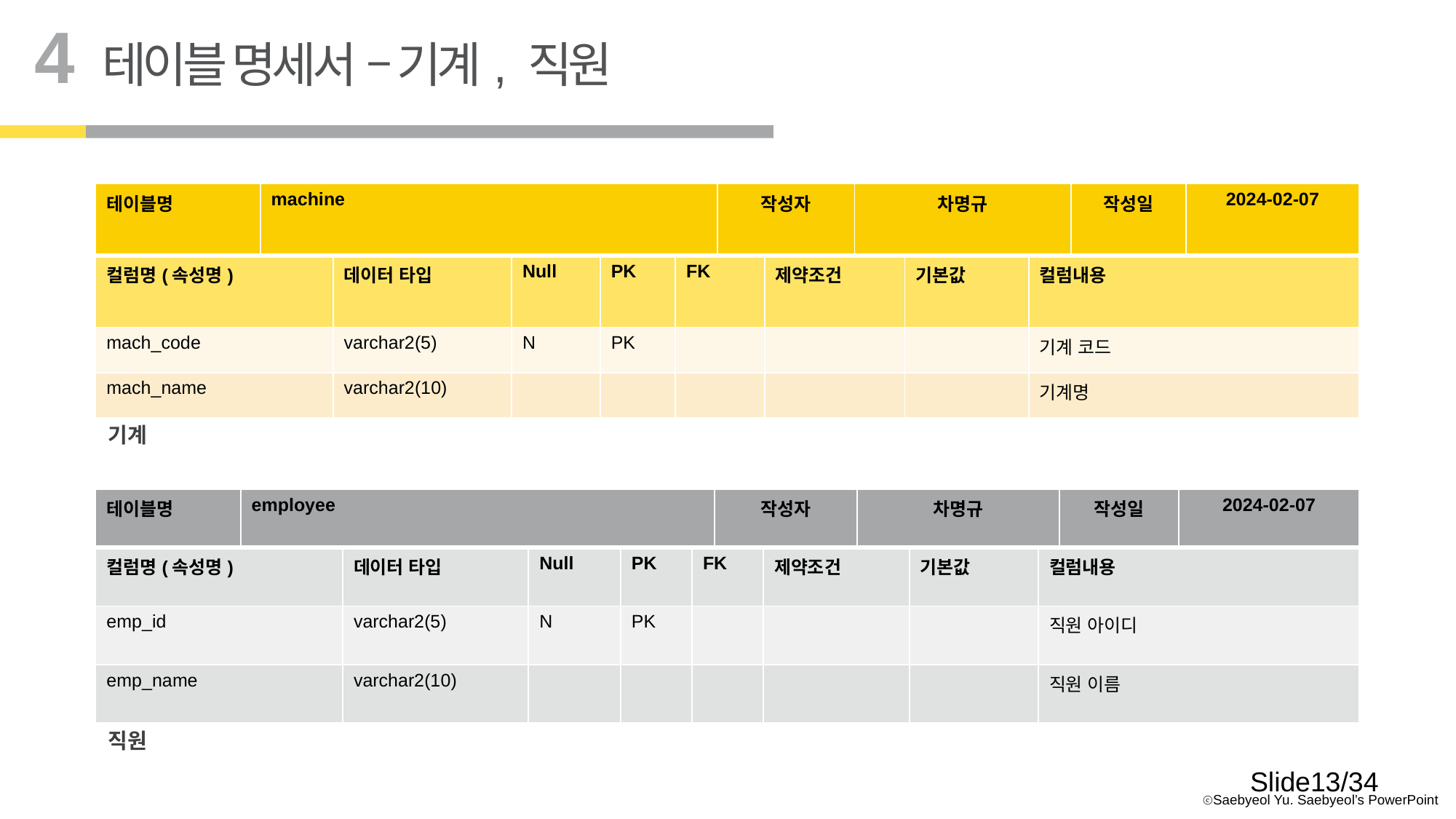

4
테이블 명세서 – 기계, 직원

| 테이블명 | machine |  |  |  |  | 작성자 |  | 차명규 |  |  | 작성일 | 2024-02-07 |
| --- | --- | --- | --- | --- | --- | --- | --- | --- | --- | --- | --- | --- |
| 컬럼명(속성명) |  | 데이터 타입 | Null | PK | FK |  | 제약조건 |  | 기본값 | 컬럼내용 |  |  |
| mach\_code |  | varchar2(5) | N | PK |  |  |  |  |  | 기계 코드 |  |  |
| mach\_name |  | varchar2(10) |  |  |  |  |  |  |  | 기계명 |  |  |
기계
| 테이블명 | employee |  |  |  |  | 작성자 |  | 차명규 |  |  | 작성일 | 2024-02-07 |
| --- | --- | --- | --- | --- | --- | --- | --- | --- | --- | --- | --- | --- |
| 컬럼명(속성명) |  | 데이터 타입 | Null | PK | FK |  | 제약조건 |  | 기본값 | 컬럼내용 |  |  |
| emp\_id |  | varchar2(5) | N | PK |  |  |  |  |  | 직원 아이디 |  |  |
| emp\_name |  | varchar2(10) |  |  |  |  |  |  |  | 직원 이름 |  |  |
직원